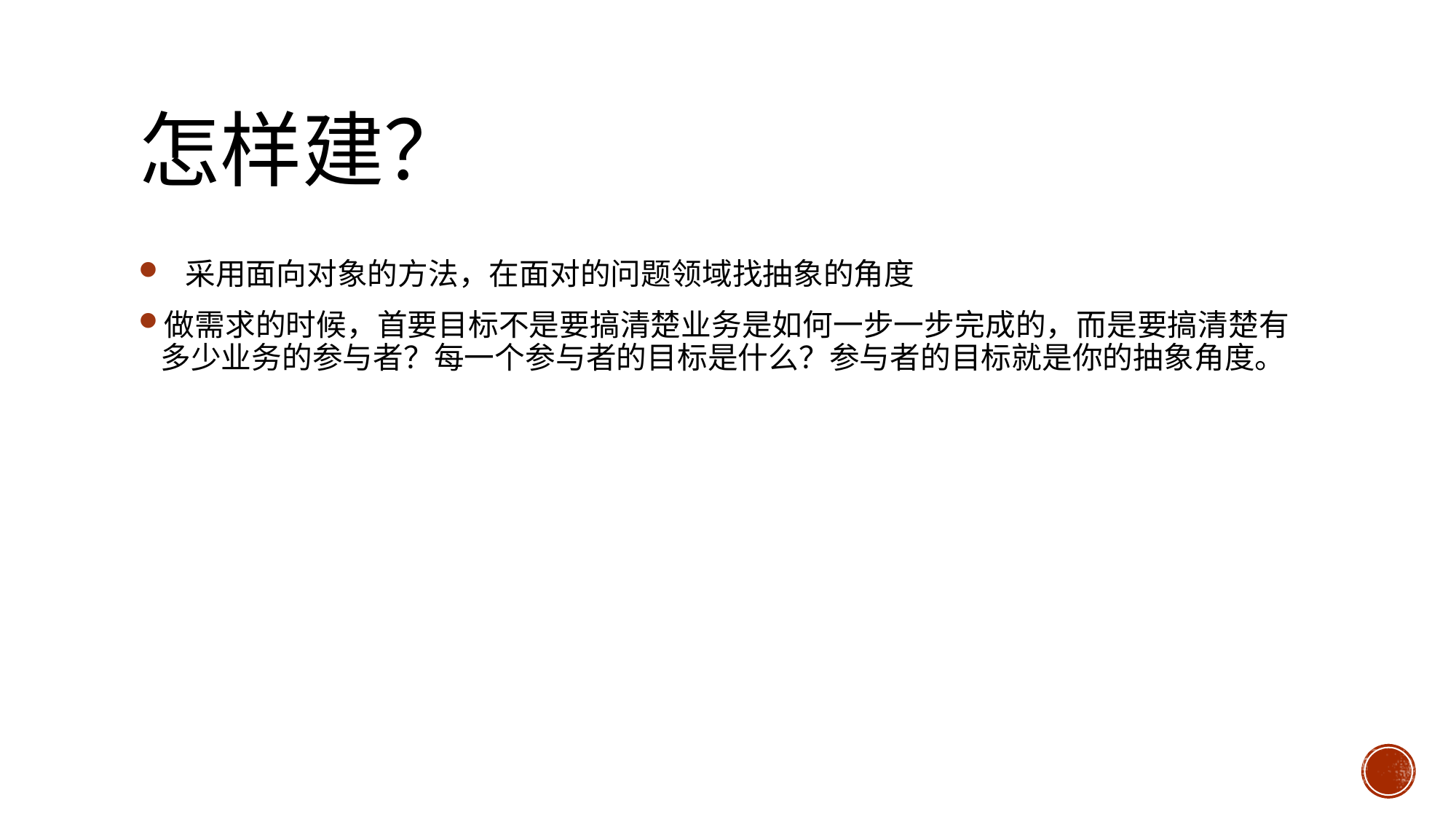

# 怎样建？
  采用面向对象的方法，在面对的问题领域找抽象的角度
做需求的时候，首要目标不是要搞清楚业务是如何一步一步完成的，而是要搞清楚有多少业务的参与者？每一个参与者的目标是什么？参与者的目标就是你的抽象角度。